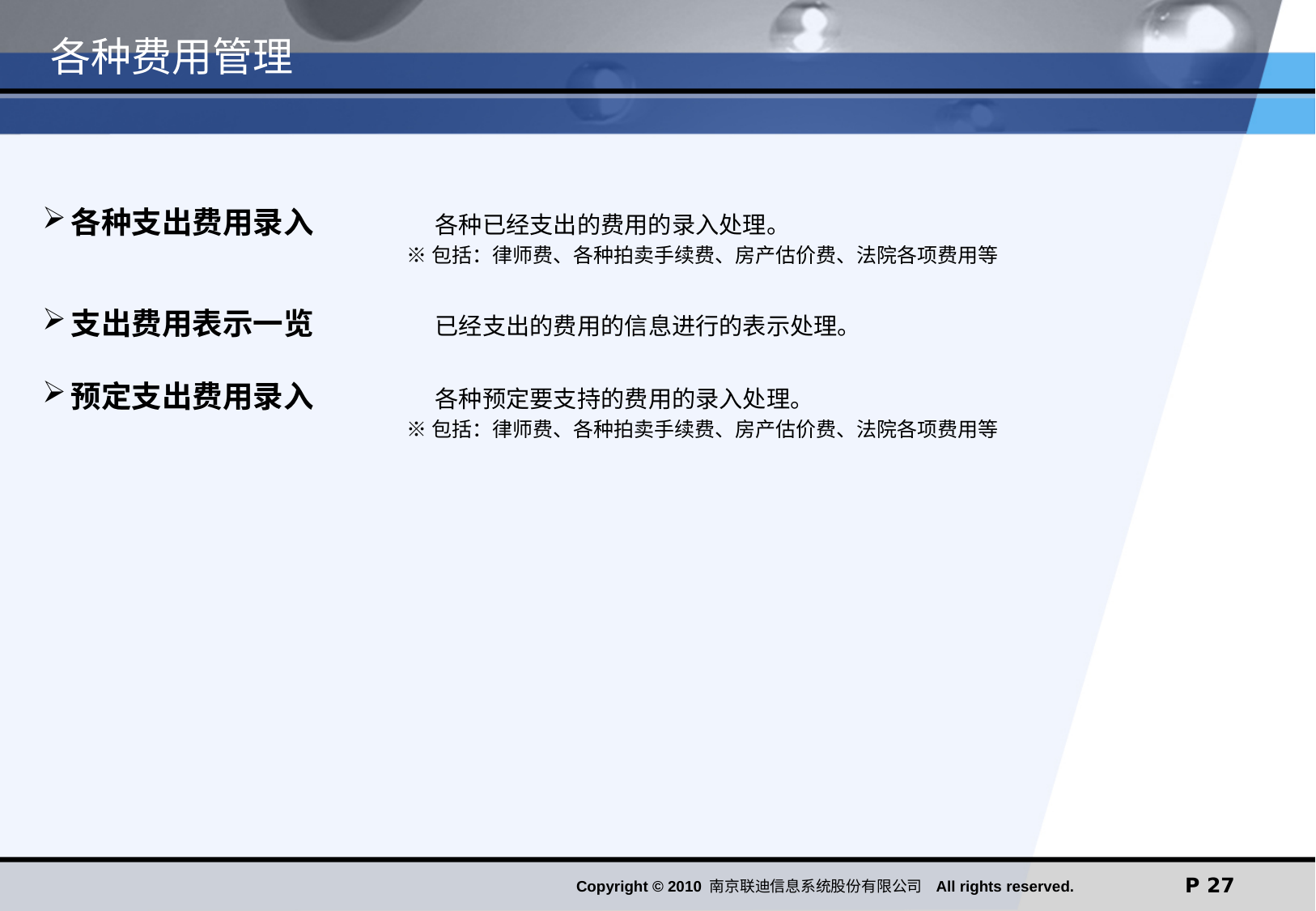

# 各种费用管理
各种支出费用录入	各种已经支出的费用的录入处理。
			※包括：律师费、各种拍卖手续费、房产估价费、法院各项费用等
支出费用表示一览	已经支出的费用的信息进行的表示处理。
预定支出费用录入	各种预定要支持的费用的录入处理。
			※包括：律师费、各种拍卖手续费、房产估价费、法院各项费用等